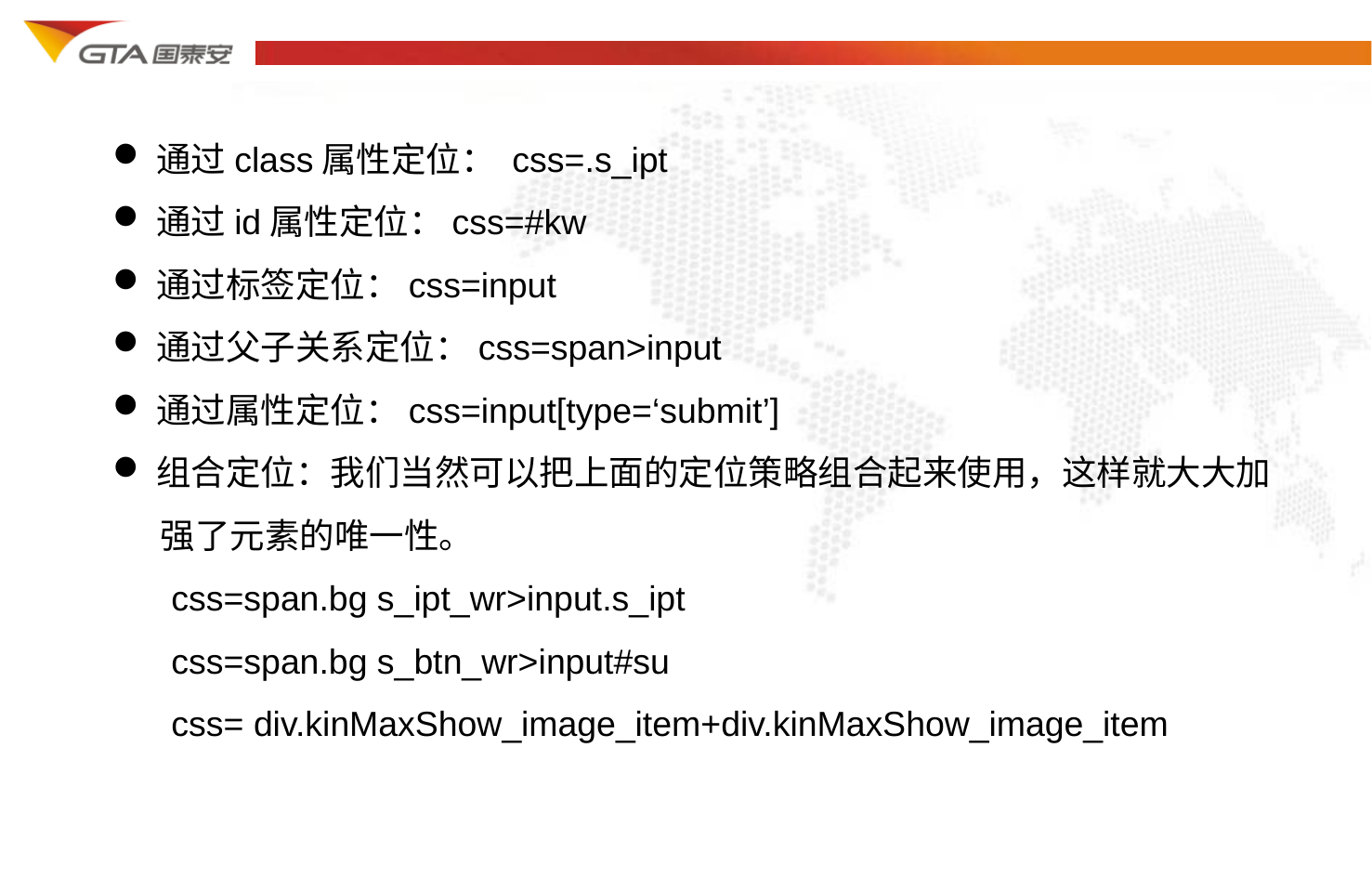

通过class属性定位： css=.s_ipt
通过id属性定位：css=#kw
通过标签定位：css=input
通过父子关系定位：css=span>input
通过属性定位：css=input[type=‘submit’]
组合定位：我们当然可以把上面的定位策略组合起来使用，这样就大大加
     强了元素的唯一性。
      css=span.bg s_ipt_wr>input.s_ipt
      css=span.bg s_btn_wr>input#su
      css= div.kinMaxShow_image_item+div.kinMaxShow_image_item